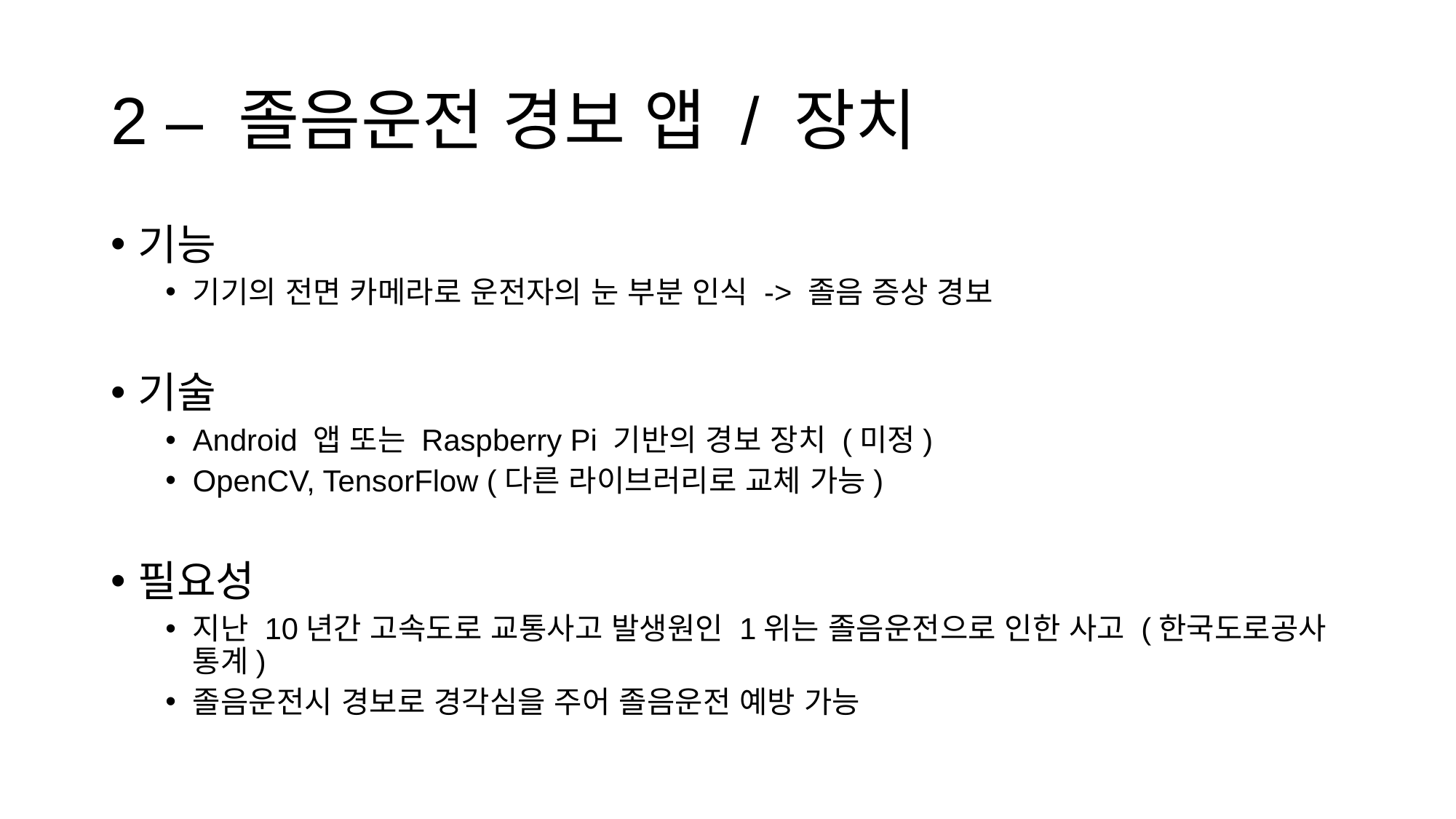

# 2 – 졸음운전 경보 앱 / 장치
기능
기기의 전면 카메라로 운전자의 눈 부분 인식 -> 졸음 증상 경보

기술
Android 앱 또는 Raspberry Pi 기반의 경보 장치 (미정)
OpenCV, TensorFlow (다른 라이브러리로 교체 가능)

필요성
지난 10년간 고속도로 교통사고 발생원인 1위는 졸음운전으로 인한 사고 (한국도로공사 통계)
졸음운전시 경보로 경각심을 주어 졸음운전 예방 가능